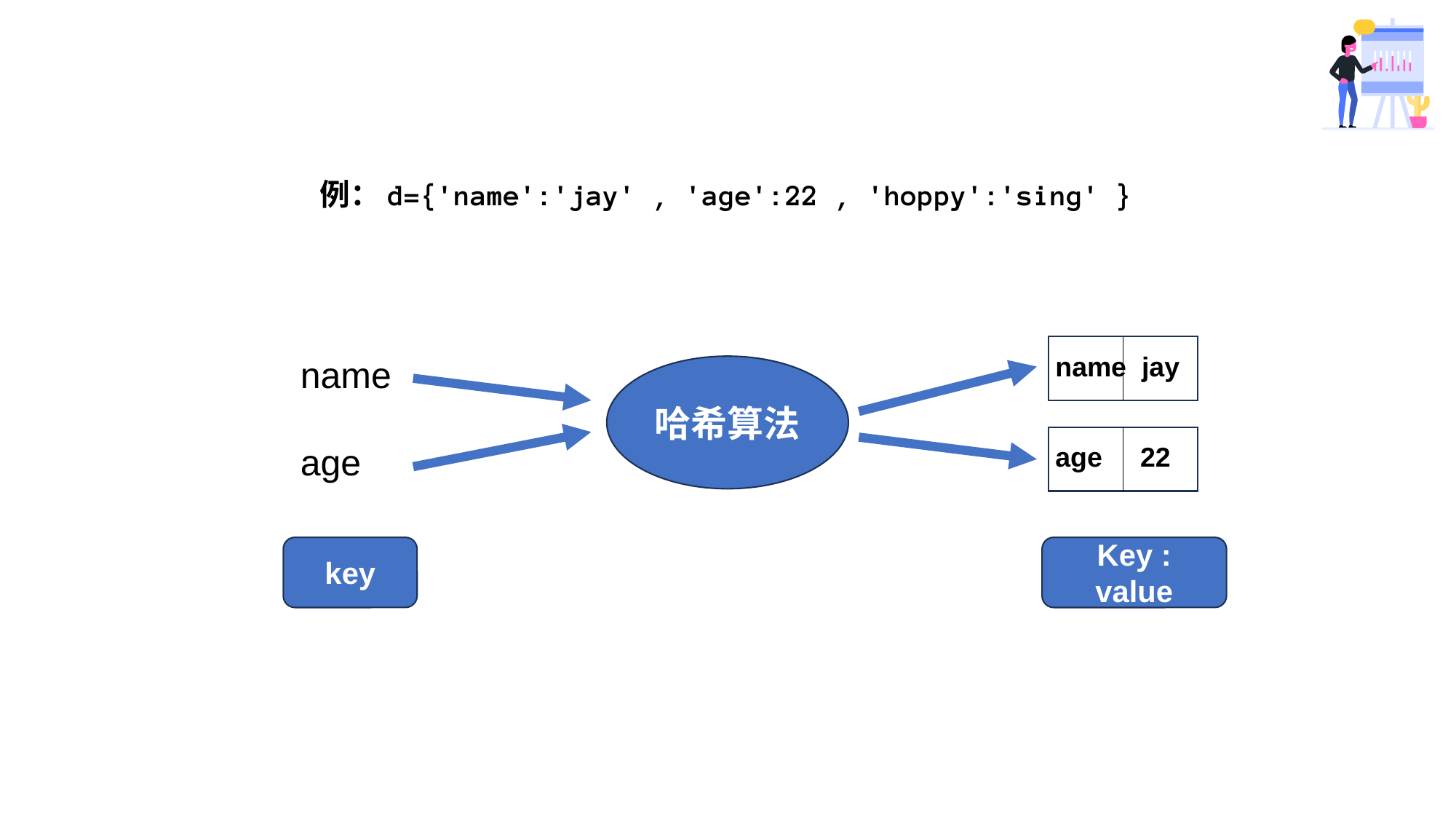

例：d={'name':'jay' , 'age':22 , 'hoppy':'sing' }

name  jay
name

age
哈希算法

age     22
key
Key : value